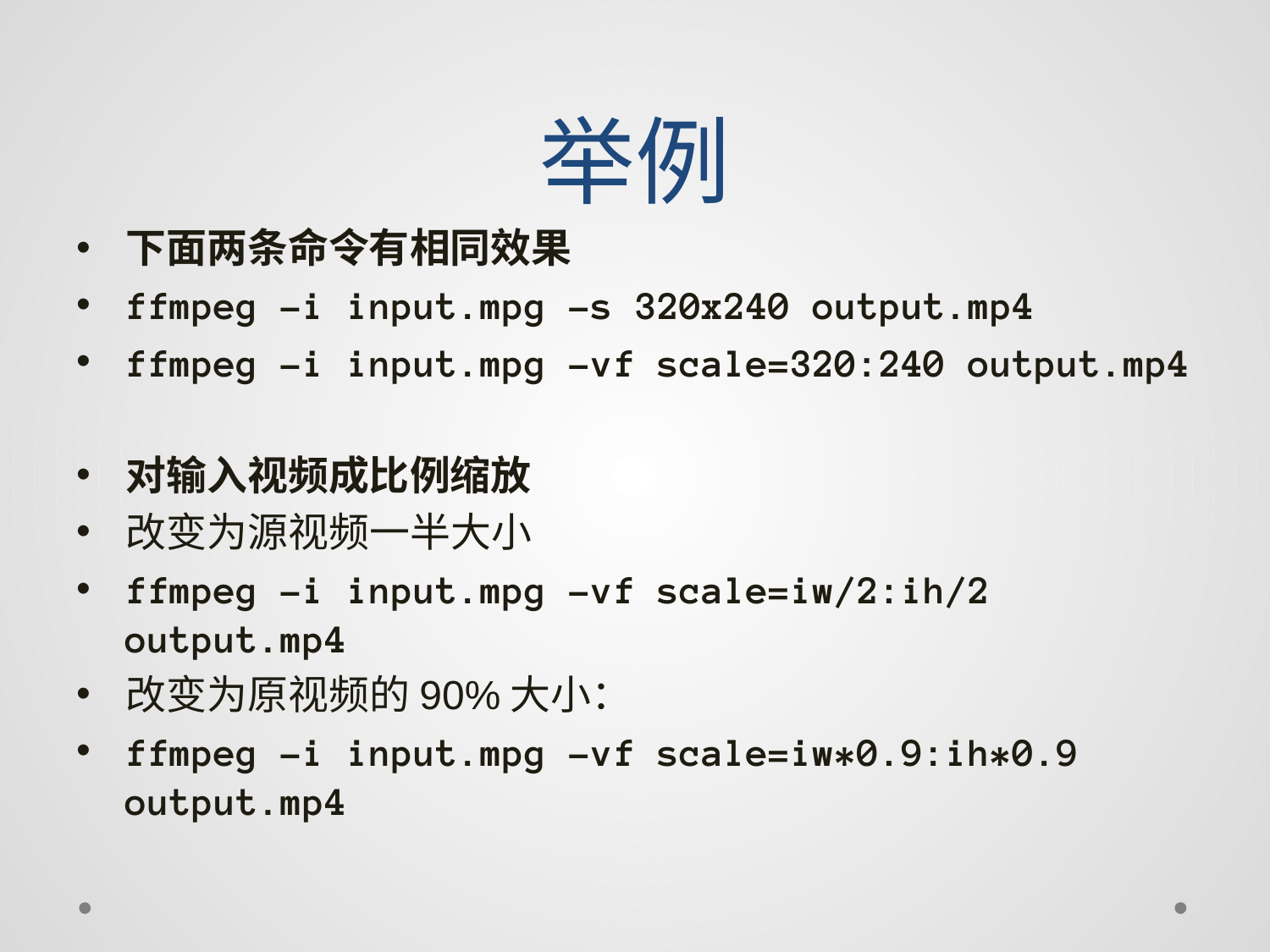

# 举例
下面两条命令有相同效果
ffmpeg -i input.mpg -s 320x240 output.mp4
ffmpeg -i input.mpg -vf scale=320:240 output.mp4

对输入视频成比例缩放
改变为源视频一半大小
ffmpeg -i input.mpg -vf scale=iw/2:ih/2 output.mp4
改变为原视频的90%大小：
ffmpeg -i input.mpg -vf scale=iw*0.9:ih*0.9 output.mp4